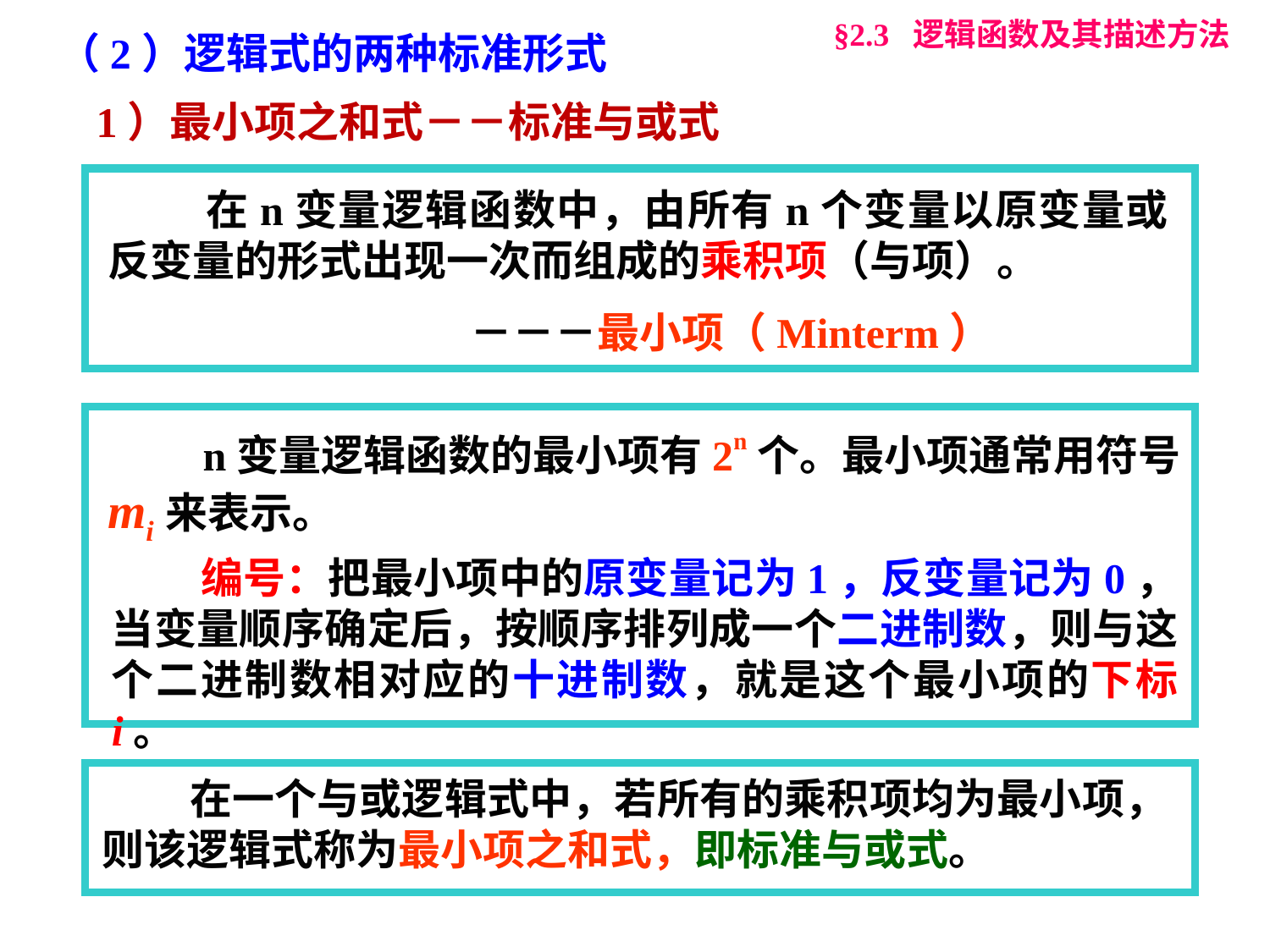

§2.3  逻辑函数及其描述方法
（2）逻辑式的两种标准形式
1）最小项之和式－－标准与或式

        在n变量逻辑函数中，由所有n个变量以原变量或反变量的形式出现一次而组成的乘积项（与项）。
                                     －－－最小项（Minterm）

         n变量逻辑函数的最小项有2n个。最小项通常用符号mi来表示。
        编号：把最小项中的原变量记为1，反变量记为0，当变量顺序确定后，按顺序排列成一个二进制数，则与这个二进制数相对应的十进制数，就是这个最小项的下标 i。

        在一个与或逻辑式中，若所有的乘积项均为最小项，则该逻辑式称为最小项之和式，即标准与或式。